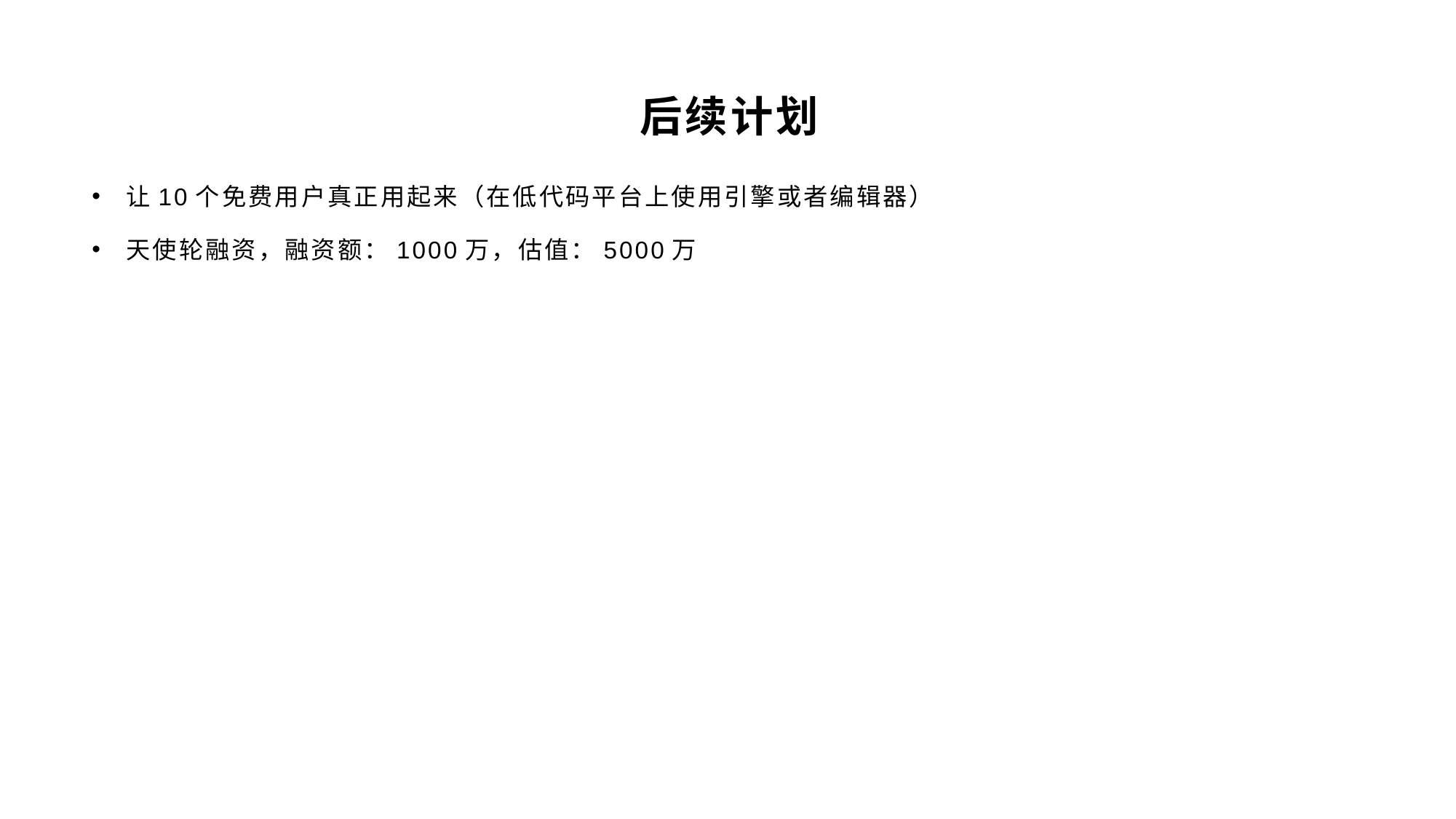

# 后续计划
让10个免费用户真正用起来（在低代码平台上使用引擎或者编辑器）
天使轮融资，融资额：1000万，估值：5000万